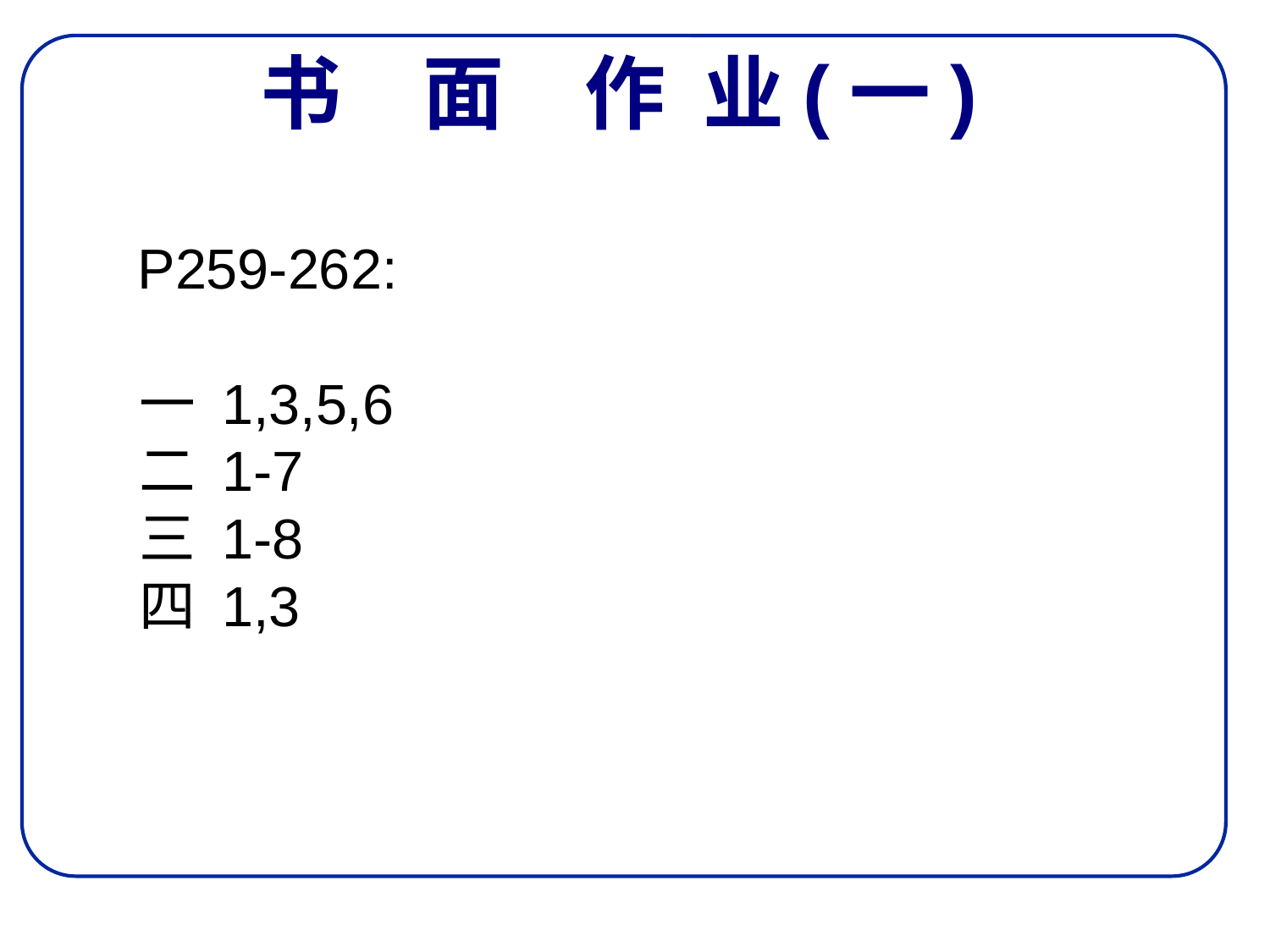

# 书　面　作  业(一)
    P259-262:

    一 1,3,5,6
    二 1-7
    三 1-8
    四 1,3